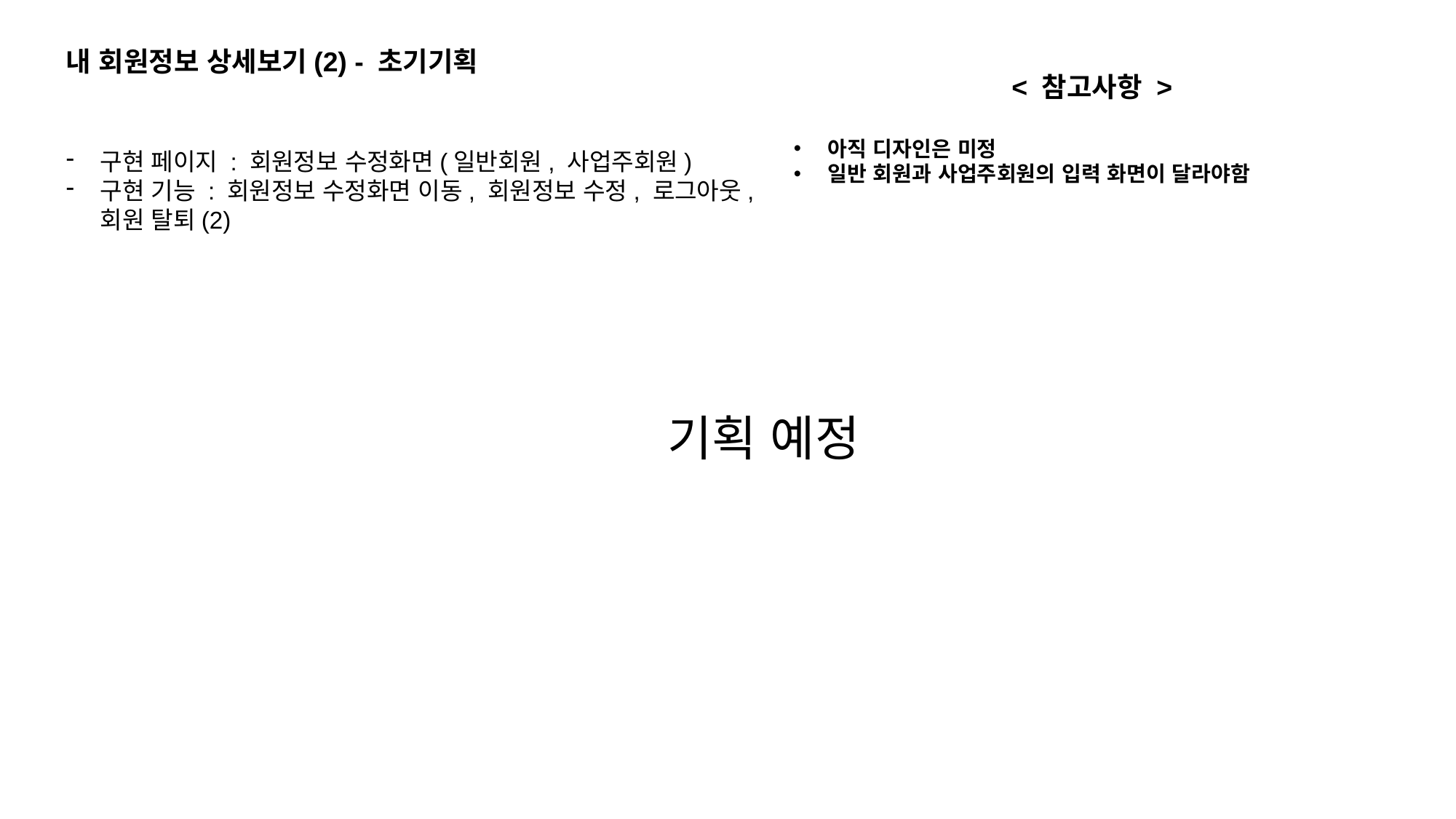

내 회원정보 상세보기(2) - 초기기획
< 참고사항 >

아직 디자인은 미정
일반 회원과 사업주회원의 입력 화면이 달라야함
구현 페이지 : 회원정보 수정화면(일반회원, 사업주회원)
구현 기능 : 회원정보 수정화면 이동, 회원정보 수정, 로그아웃, 회원 탈퇴(2)
기획 예정